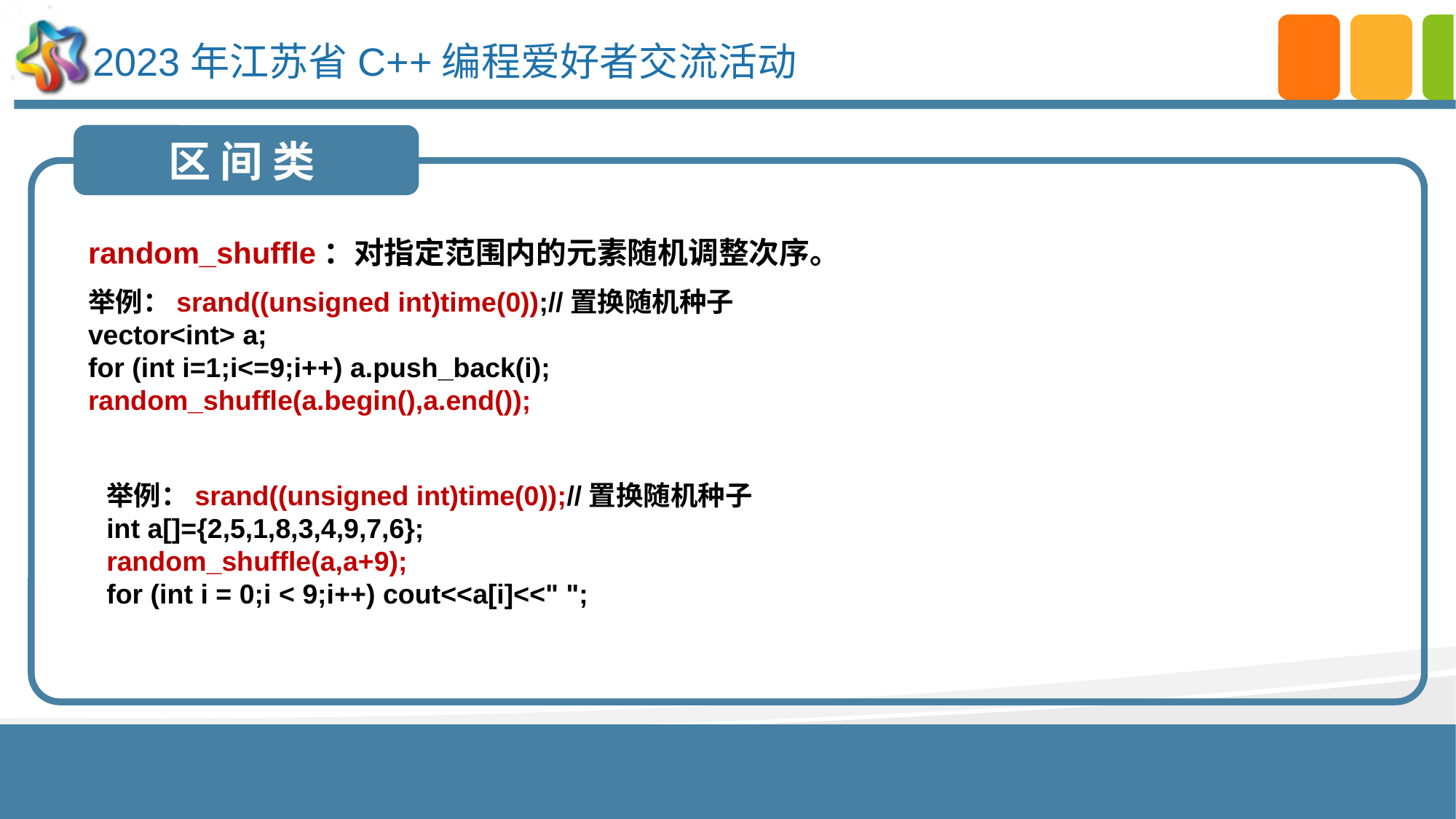

区 间 类
random_shuffle：对指定范围内的元素随机调整次序。
举例：srand((unsigned int)time(0));//置换随机种子
vector<int> a;
for (int i=1;i<=9;i++) a.push_back(i);
random_shuffle(a.begin(),a.end());

举例：srand((unsigned int)time(0));//置换随机种子
int a[]={2,5,1,8,3,4,9,7,6};
random_shuffle(a,a+9);
for (int i = 0;i < 9;i++) cout<<a[i]<<" ";